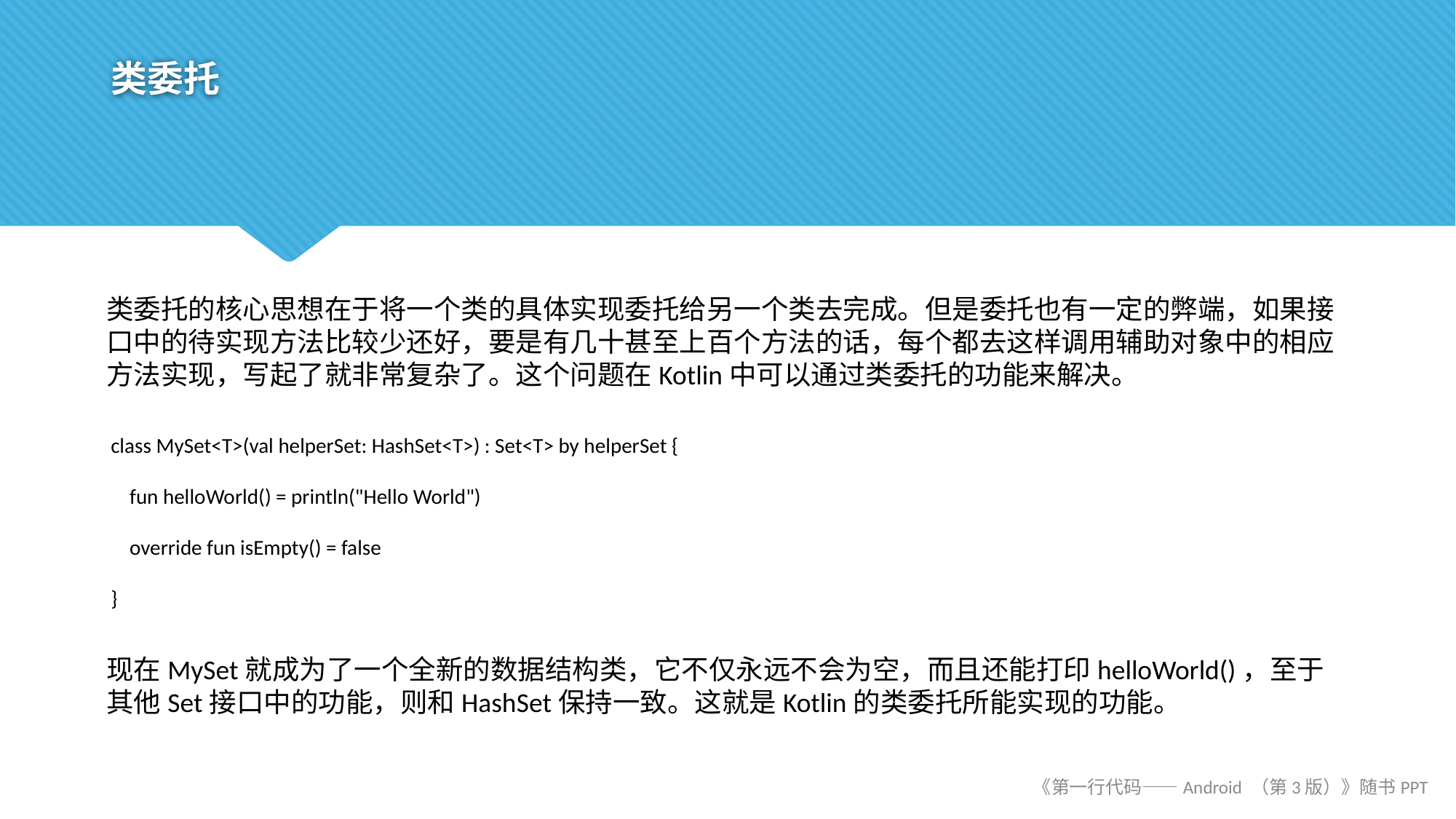

# 类委托
类委托的核心思想在于将一个类的具体实现委托给另一个类去完成。但是委托也有一定的弊端，如果接口中的待实现方法比较少还好，要是有几十甚至上百个方法的话，每个都去这样调用辅助对象中的相应方法实现，写起了就非常复杂了。这个问题在Kotlin中可以通过类委托的功能来解决。
class MySet<T>(val helperSet: HashSet<T>) : Set<T> by helperSet {

    fun helloWorld() = println("Hello World")

    override fun isEmpty() = false

}
现在MySet就成为了一个全新的数据结构类，它不仅永远不会为空，而且还能打印helloWorld()，至于其他Set接口中的功能，则和HashSet保持一致。这就是Kotlin的类委托所能实现的功能。